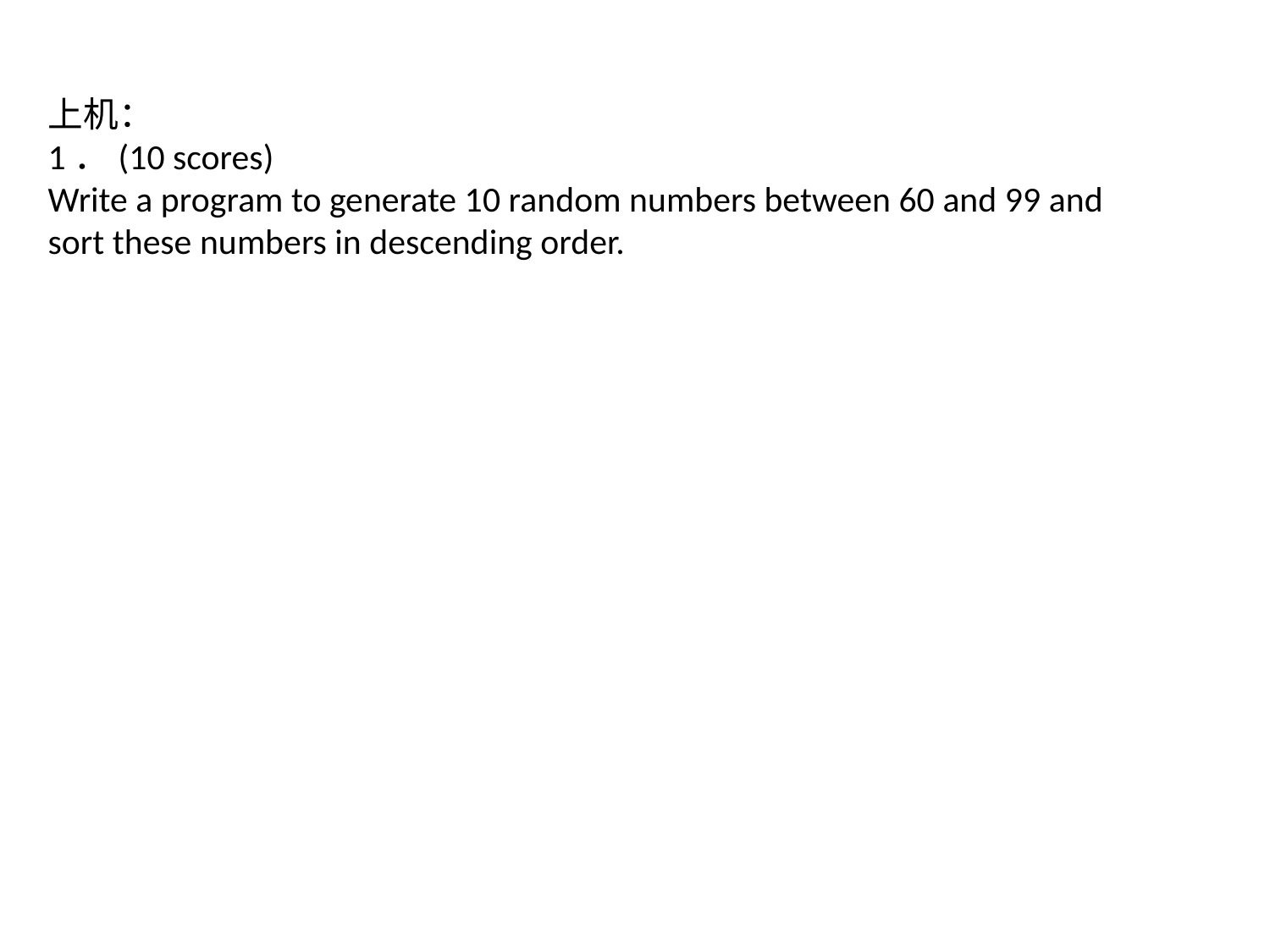

上机：
1．(10 scores)
Write a program to generate 10 random numbers between 60 and 99 and sort these numbers in descending order.